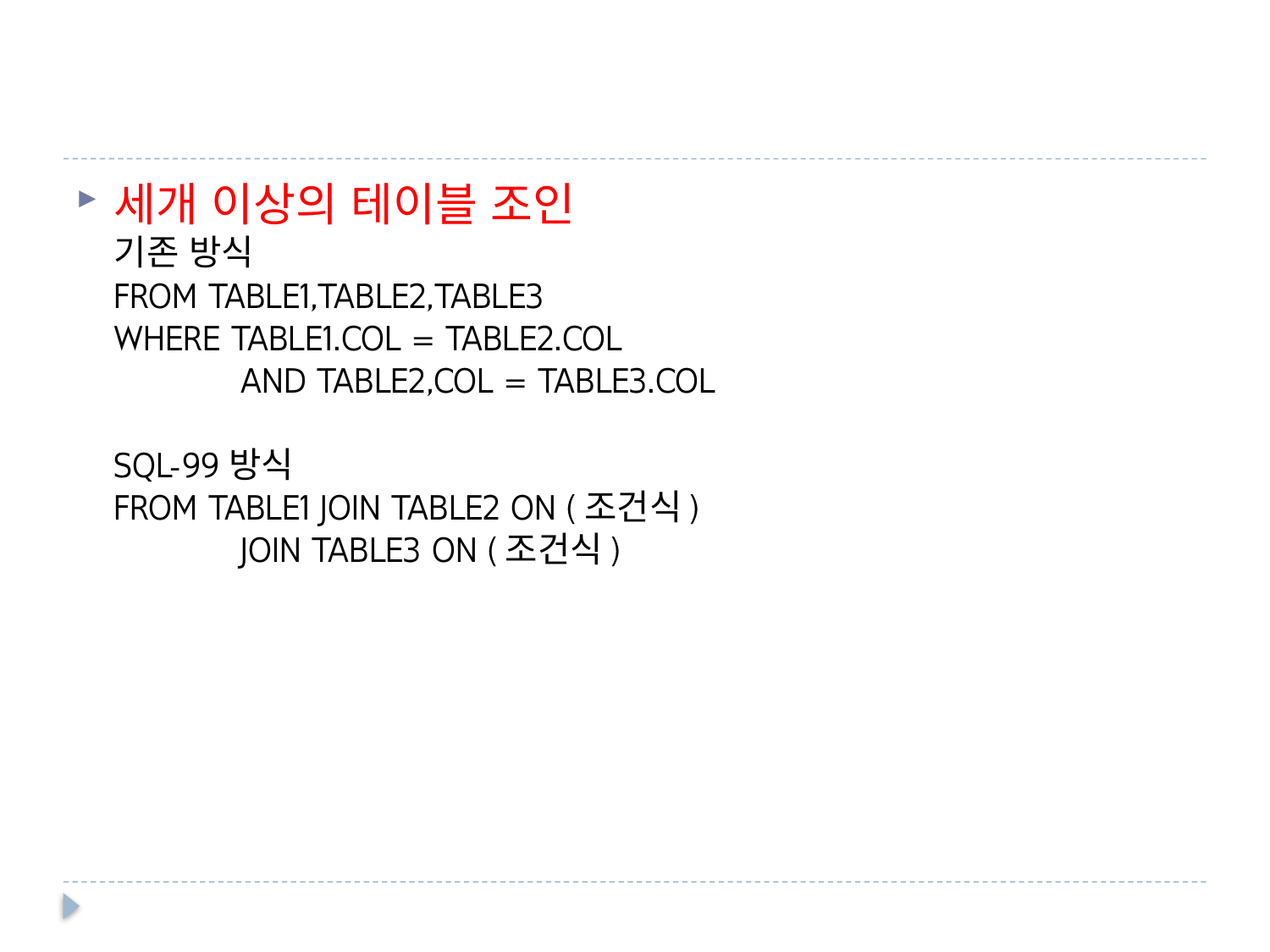

세개 이상의 테이블 조인
기존 방식
FROM TABLE1,TABLE2,TABLE3
WHERE TABLE1.COL = TABLE2.COL
	AND TABLE2,COL = TABLE3.COL
SQL-99방식
FROM TABLE1 JOIN TABLE2 ON (조건식)
	JOIN TABLE3 ON (조건식)